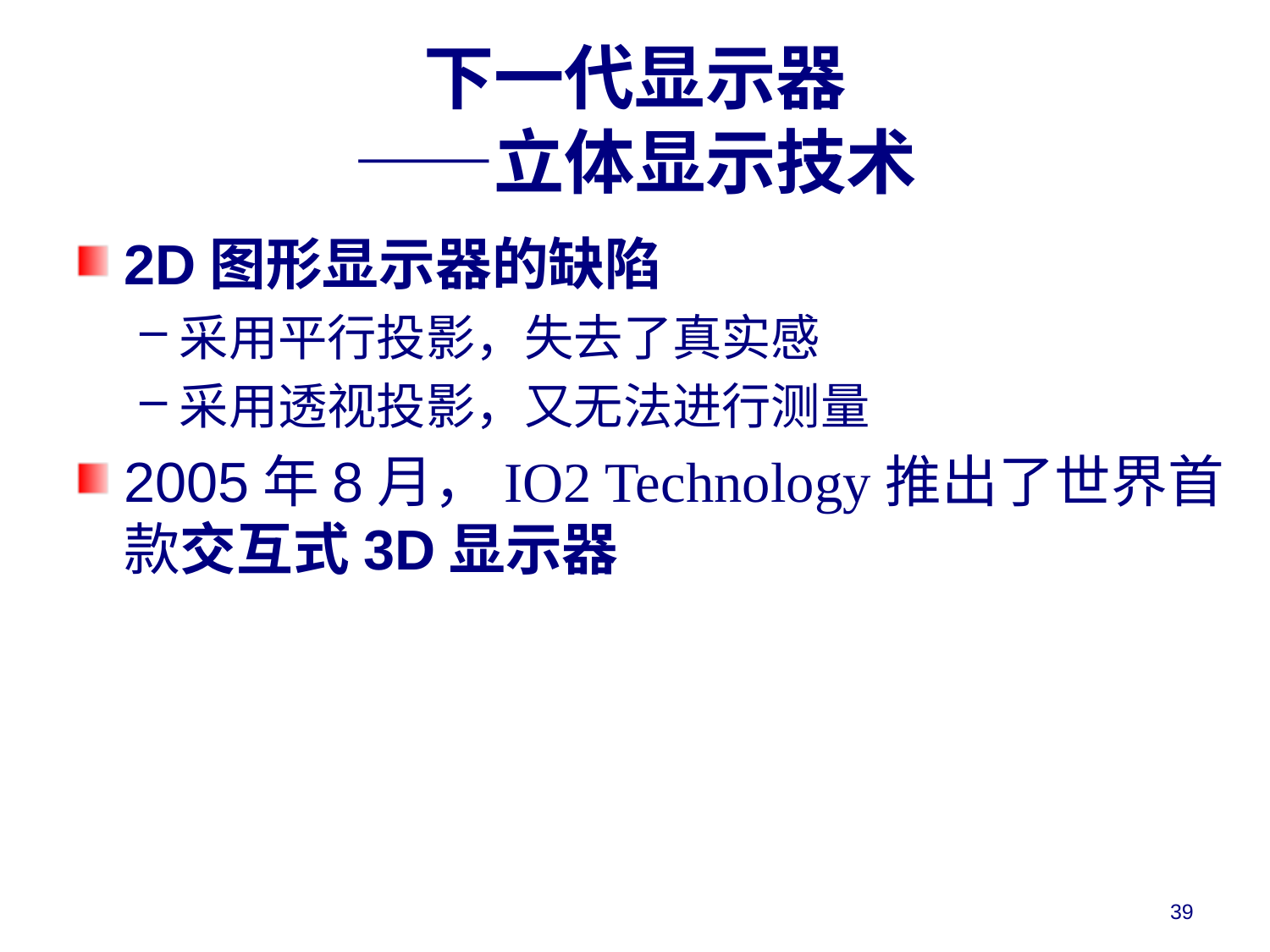

# 下一代显示器 ——立体显示技术
2D图形显示器的缺陷
采用平行投影，失去了真实感
采用透视投影，又无法进行测量
2005年8月，IO2 Technology推出了世界首款交互式3D显示器
39